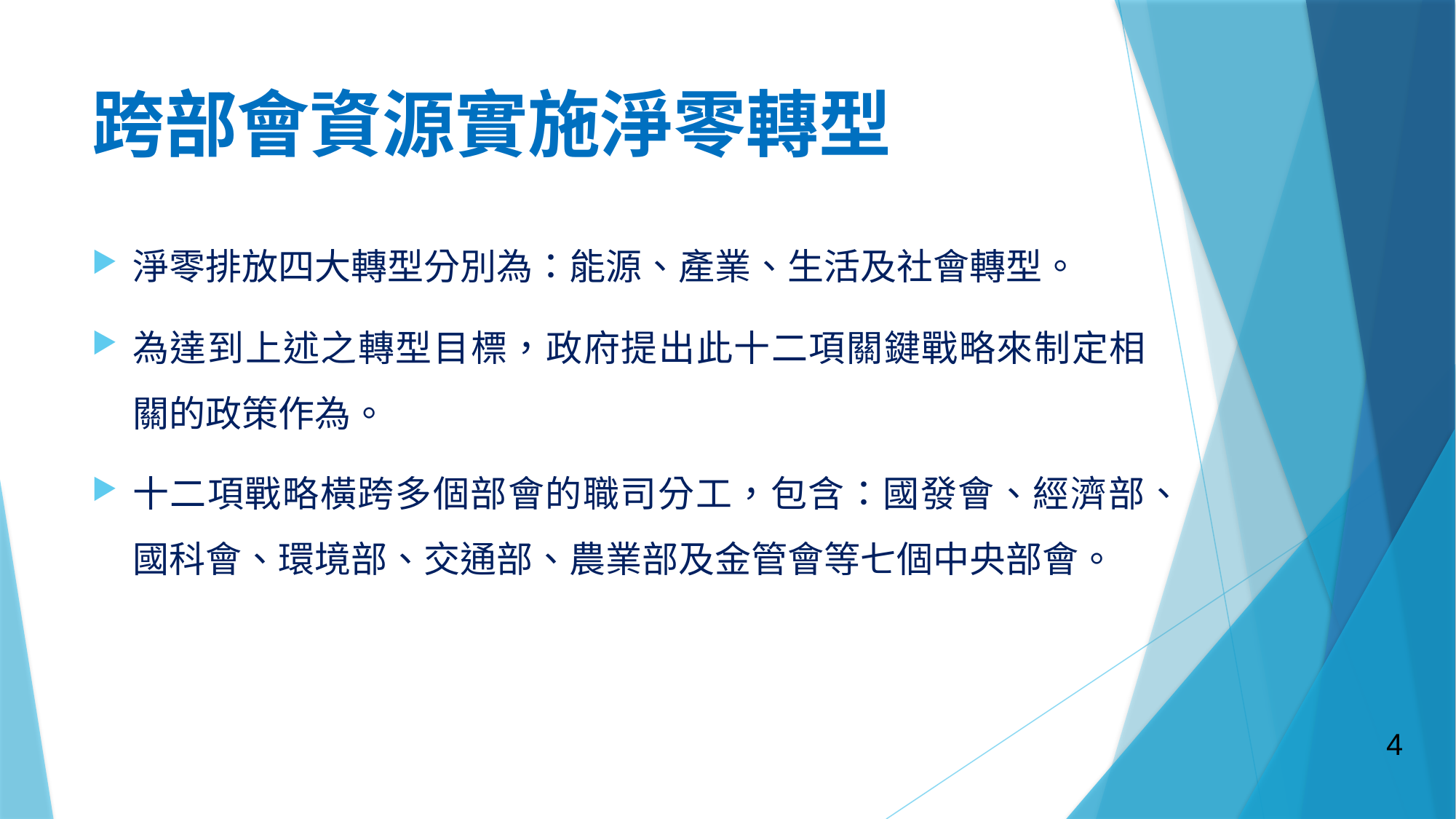

# 跨部會資源實施淨零轉型
淨零排放四大轉型分別為：能源、產業、生活及社會轉型。
為達到上述之轉型目標，政府提出此十二項關鍵戰略來制定相關的政策作為。
十二項戰略橫跨多個部會的職司分工，包含：國發會、經濟部、國科會、環境部、交通部、農業部及金管會等七個中央部會。
4